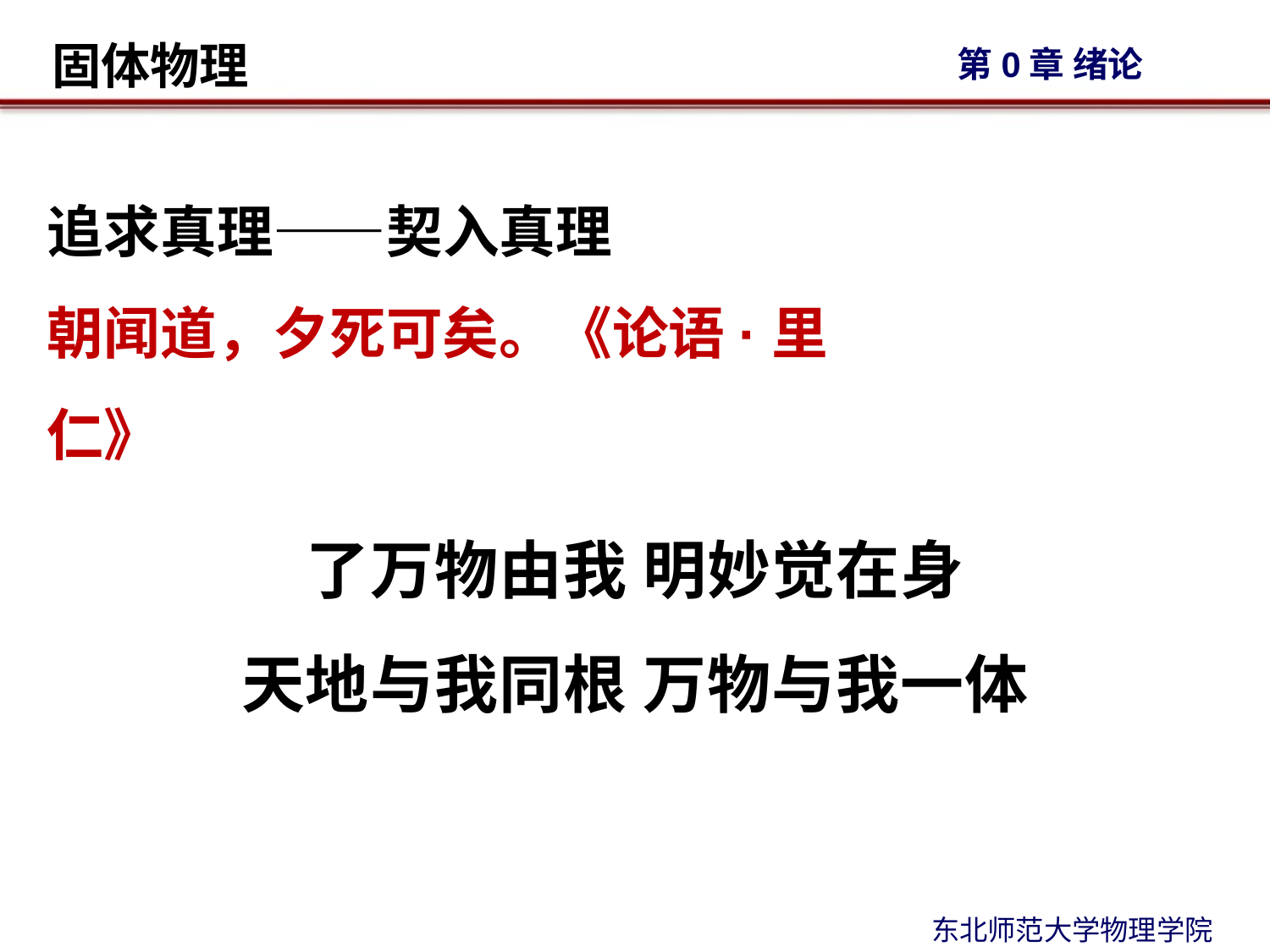

追求真理——契入真理
朝闻道，夕死可矣。《论语·里仁》
了万物由我 明妙觉在身
天地与我同根 万物与我一体